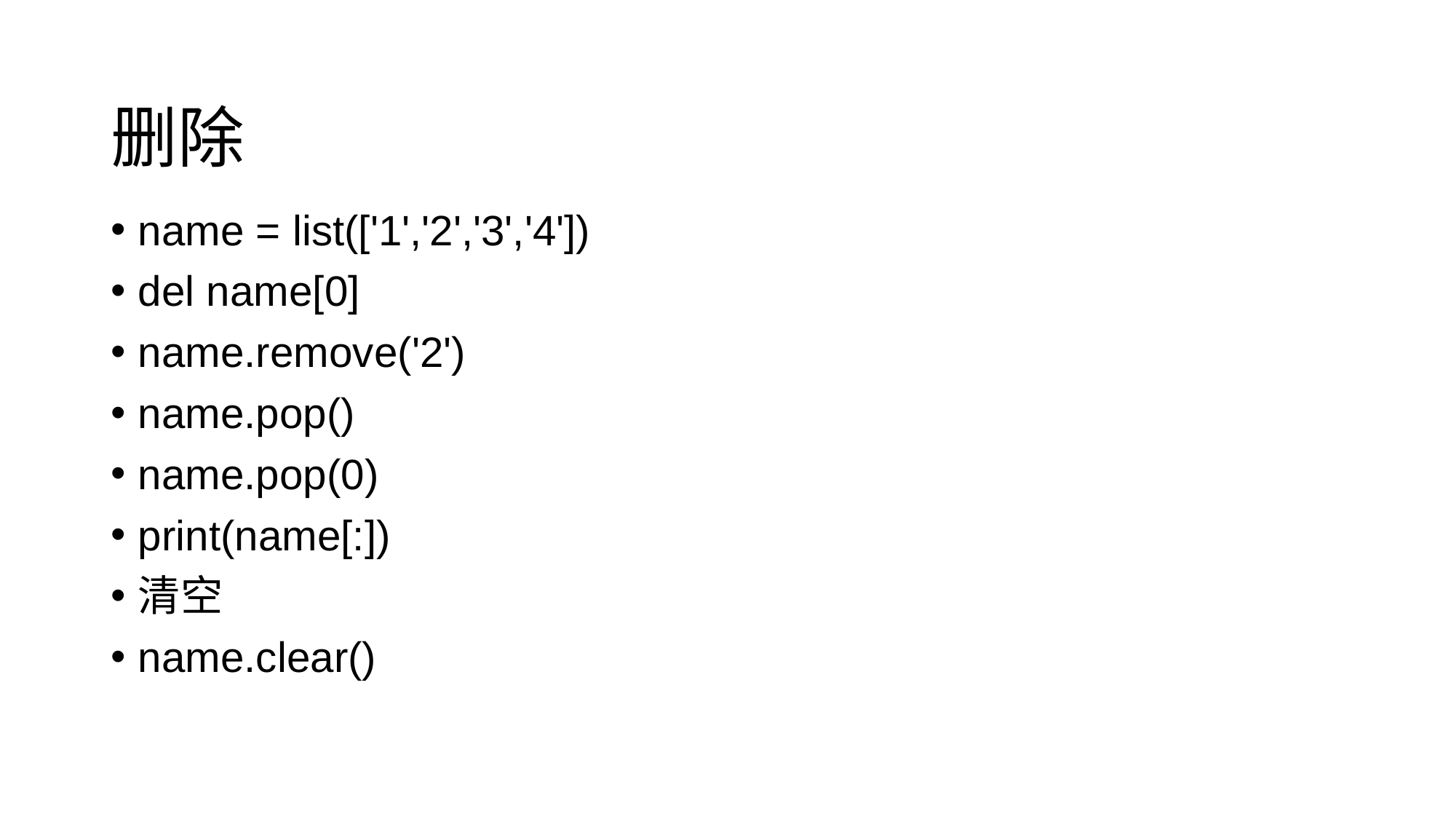

# 删除
name = list(['1','2','3','4'])
del name[0]
name.remove('2')
name.pop()
name.pop(0)
print(name[:])
清空
name.clear()